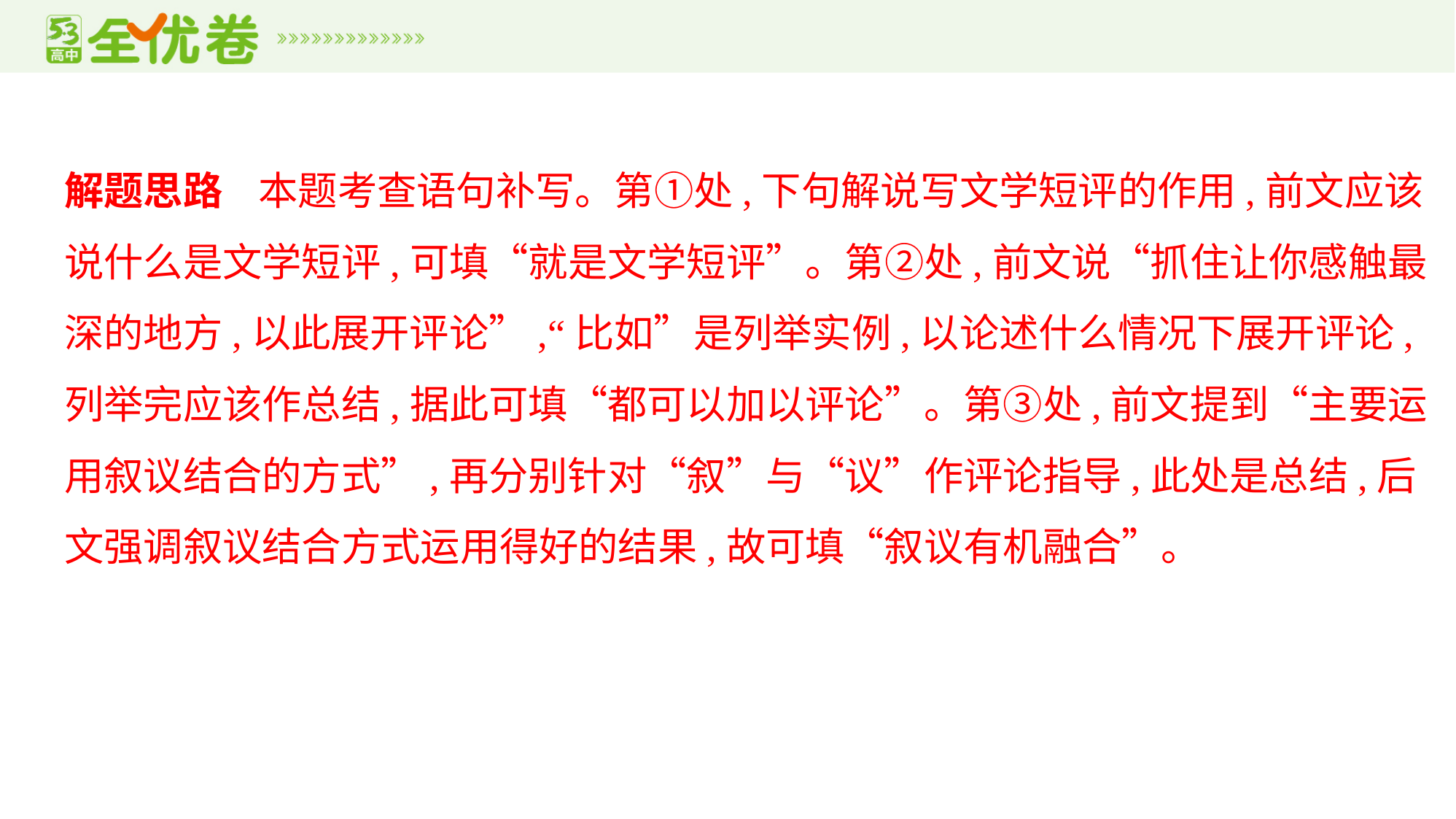

解题思路    本题考查语句补写。第①处,下句解说写文学短评的作用,前文应该
说什么是文学短评,可填“就是文学短评”。第②处,前文说“抓住让你感触最
深的地方,以此展开评论”,“比如”是列举实例,以论述什么情况下展开评论,
列举完应该作总结,据此可填“都可以加以评论”。第③处,前文提到“主要运
用叙议结合的方式”,再分别针对“叙”与“议”作评论指导,此处是总结,后
文强调叙议结合方式运用得好的结果,故可填“叙议有机融合”。